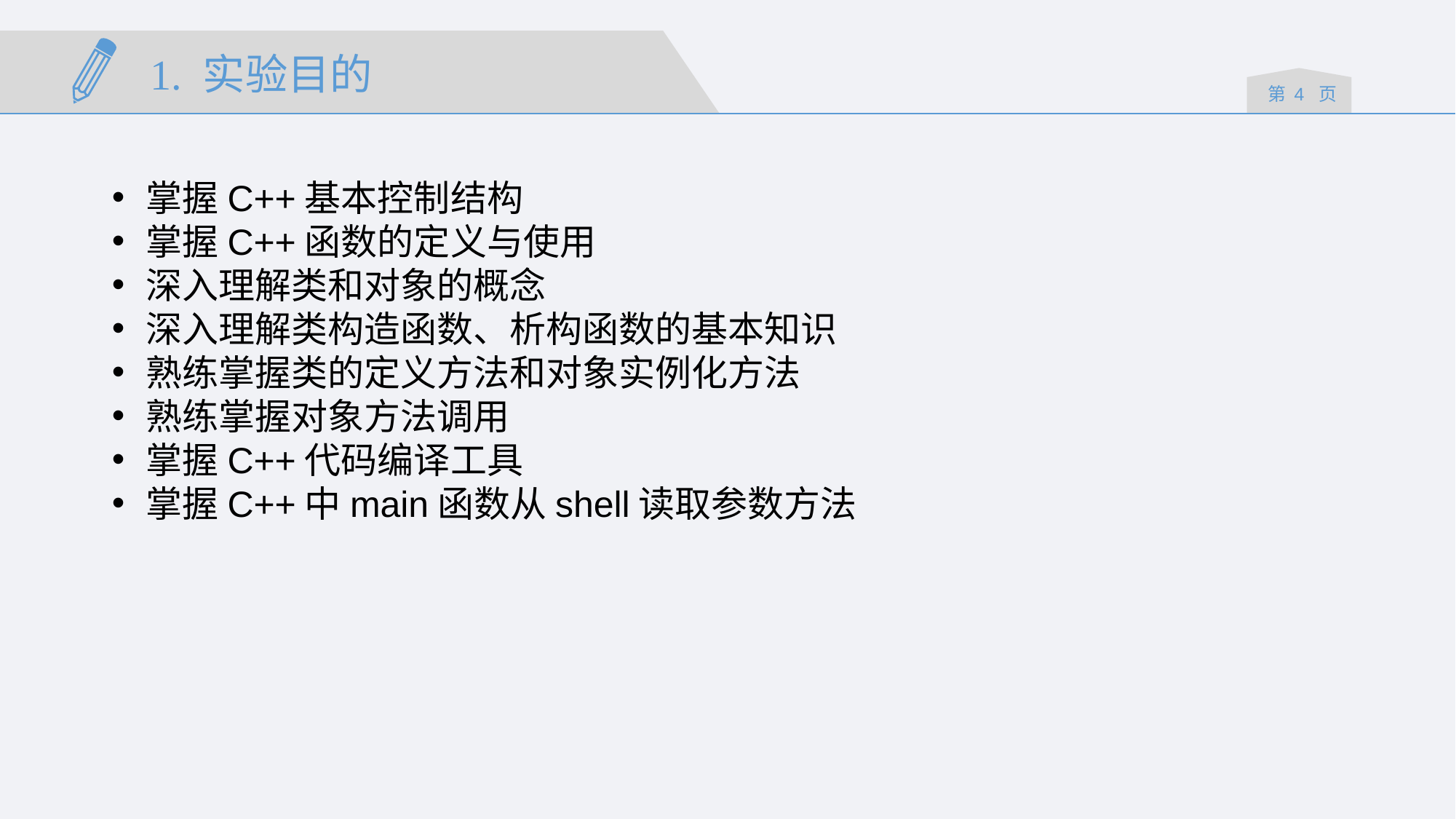

1. 实验目的
掌握C++基本控制结构
掌握C++函数的定义与使用
深入理解类和对象的概念
深入理解类构造函数、析构函数的基本知识
熟练掌握类的定义方法和对象实例化方法
熟练掌握对象方法调用
掌握C++代码编译工具
掌握C++中main函数从shell读取参数方法